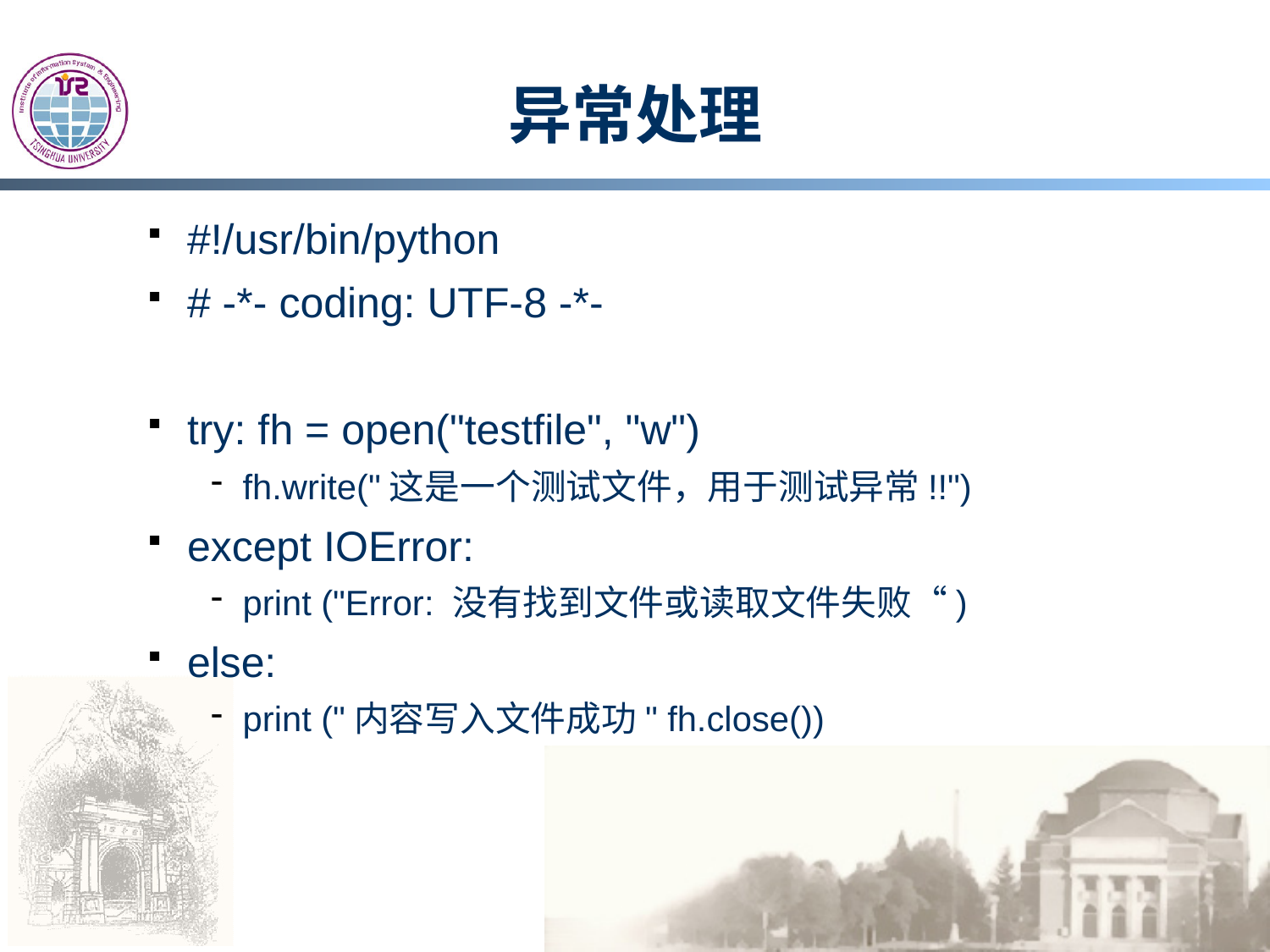

# 异常处理
#!/usr/bin/python
# -*- coding: UTF-8 -*-

try: fh = open("testfile", "w")
fh.write("这是一个测试文件，用于测试异常!!")
except IOError:
print ("Error: 没有找到文件或读取文件失败“)
else:
print ("内容写入文件成功" fh.close())